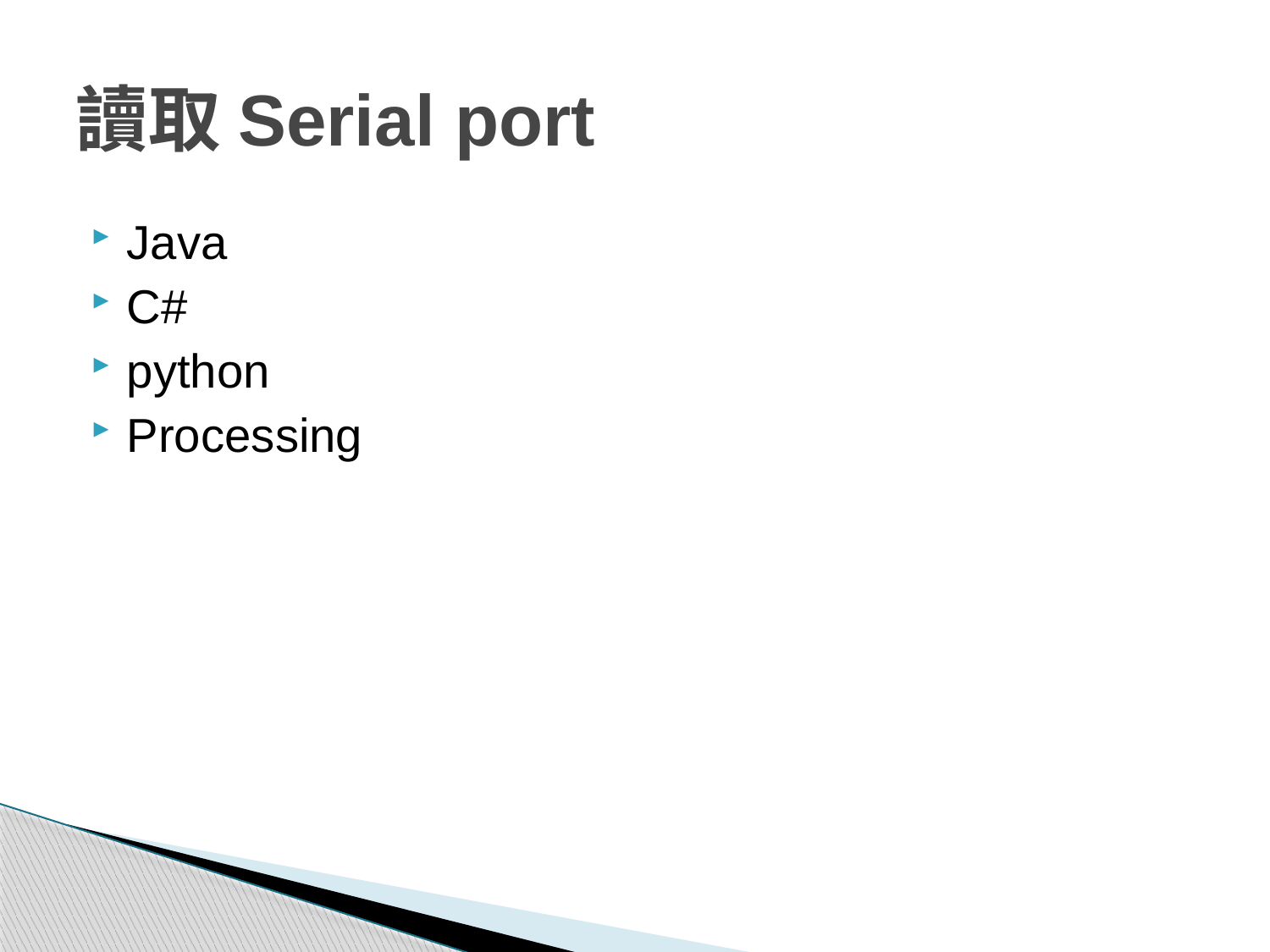

# 讀取Serial port
Java
C#
python
Processing